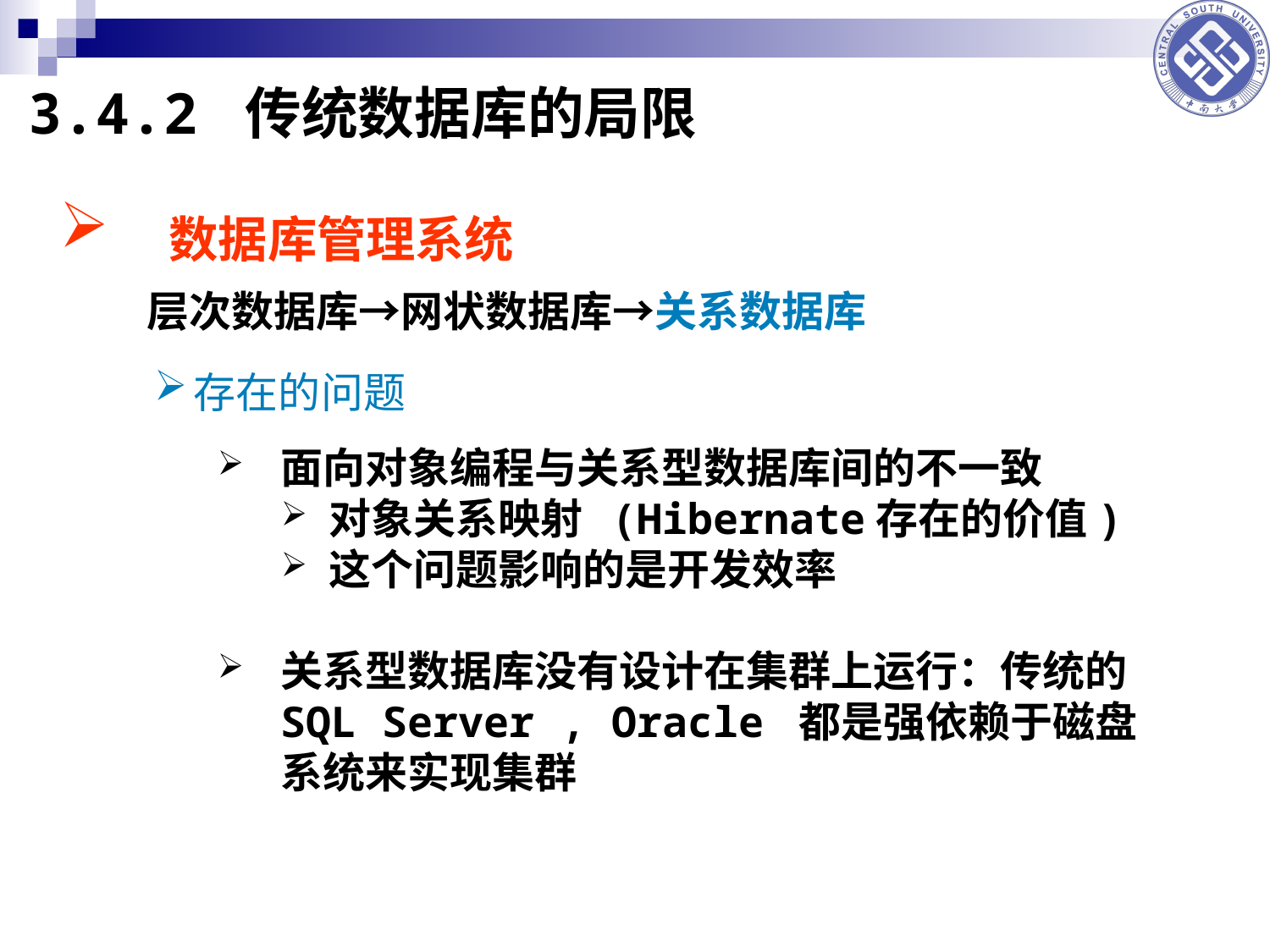

3.4.2 传统数据库的局限
 数据库管理系统
层次数据库→网状数据库→关系数据库
存在的问题
面向对象编程与关系型数据库间的不一致
对象关系映射  (Hibernate存在的价值)
这个问题影响的是开发效率

关系型数据库没有设计在集群上运行：传统的SQL Server , Oracle 都是强依赖于磁盘系统来实现集群